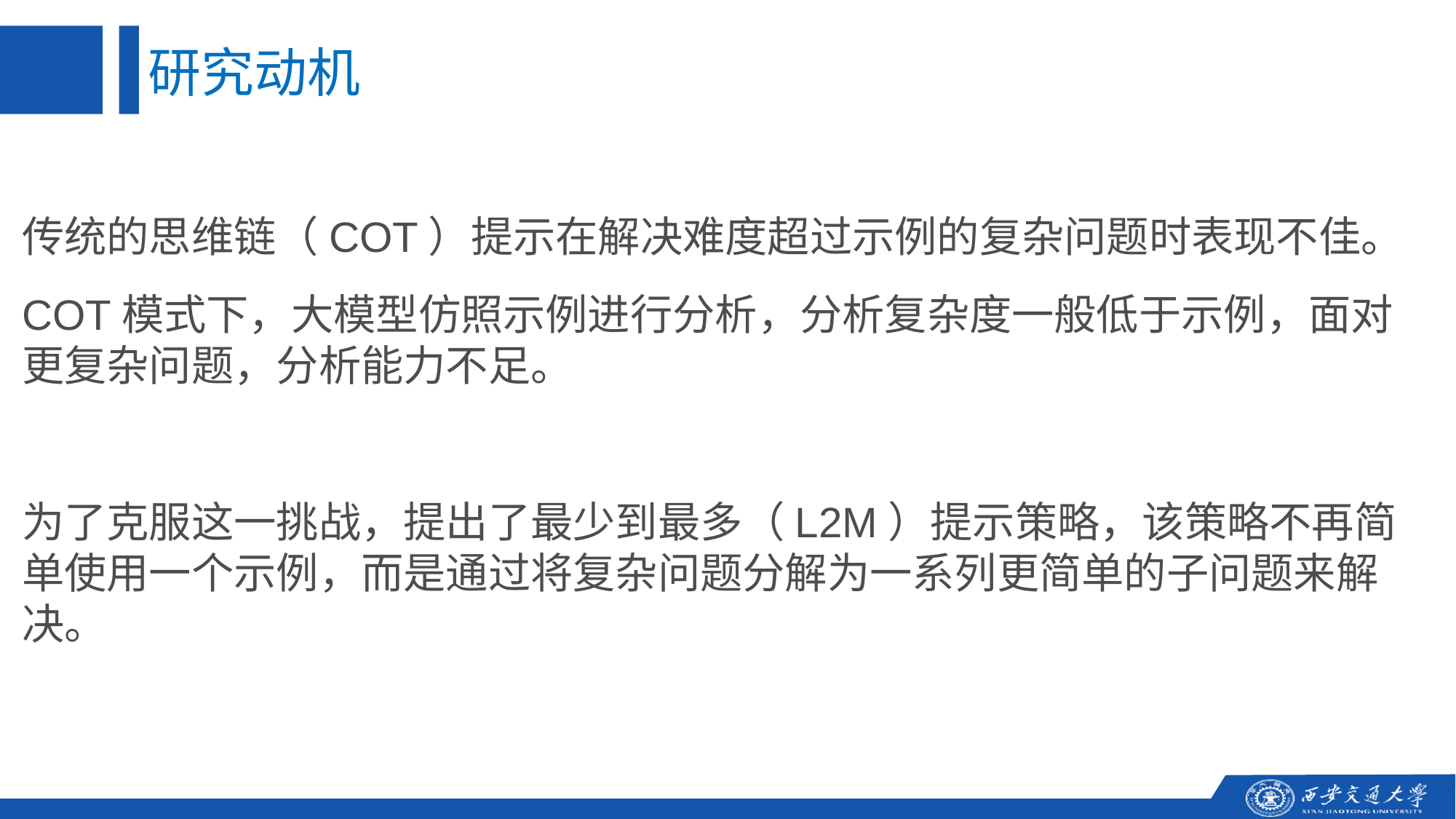

# 研究动机

传统的思维链（COT）提示在解决难度超过示例的复杂问题时表现不佳。
COT模式下，大模型仿照示例进行分析，分析复杂度一般低于示例，面对更复杂问题，分析能力不足。

为了克服这一挑战，提出了最少到最多（L2M）提示策略，该策略不再简单使用一个示例，而是通过将复杂问题分解为一系列更简单的子问题来解决。